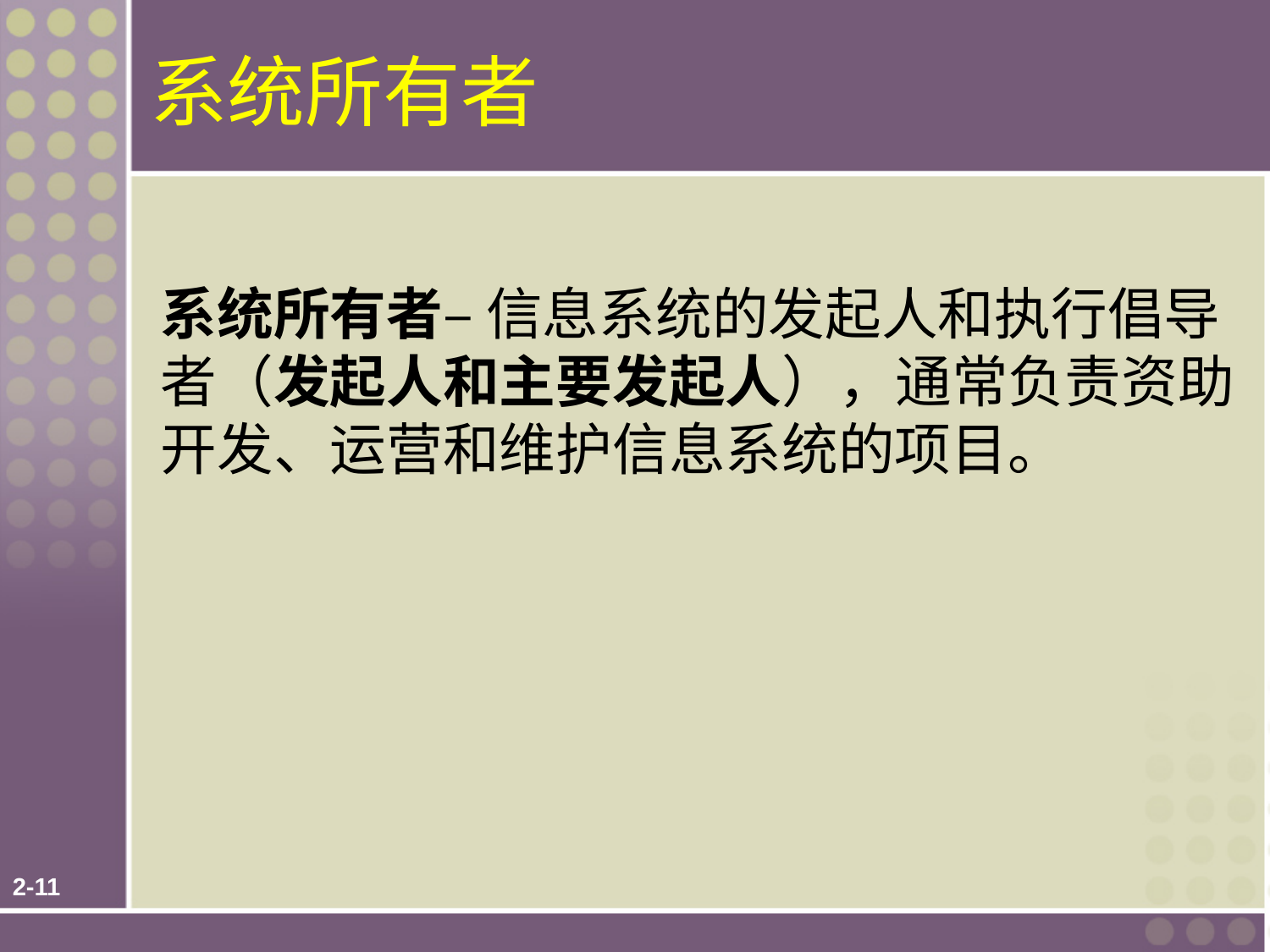

系统所有者
系统所有者– 信息系统的发起人和执行倡导者（发起人和主要发起人），通常负责资助开发、运营和维护信息系统的项目。
2-11